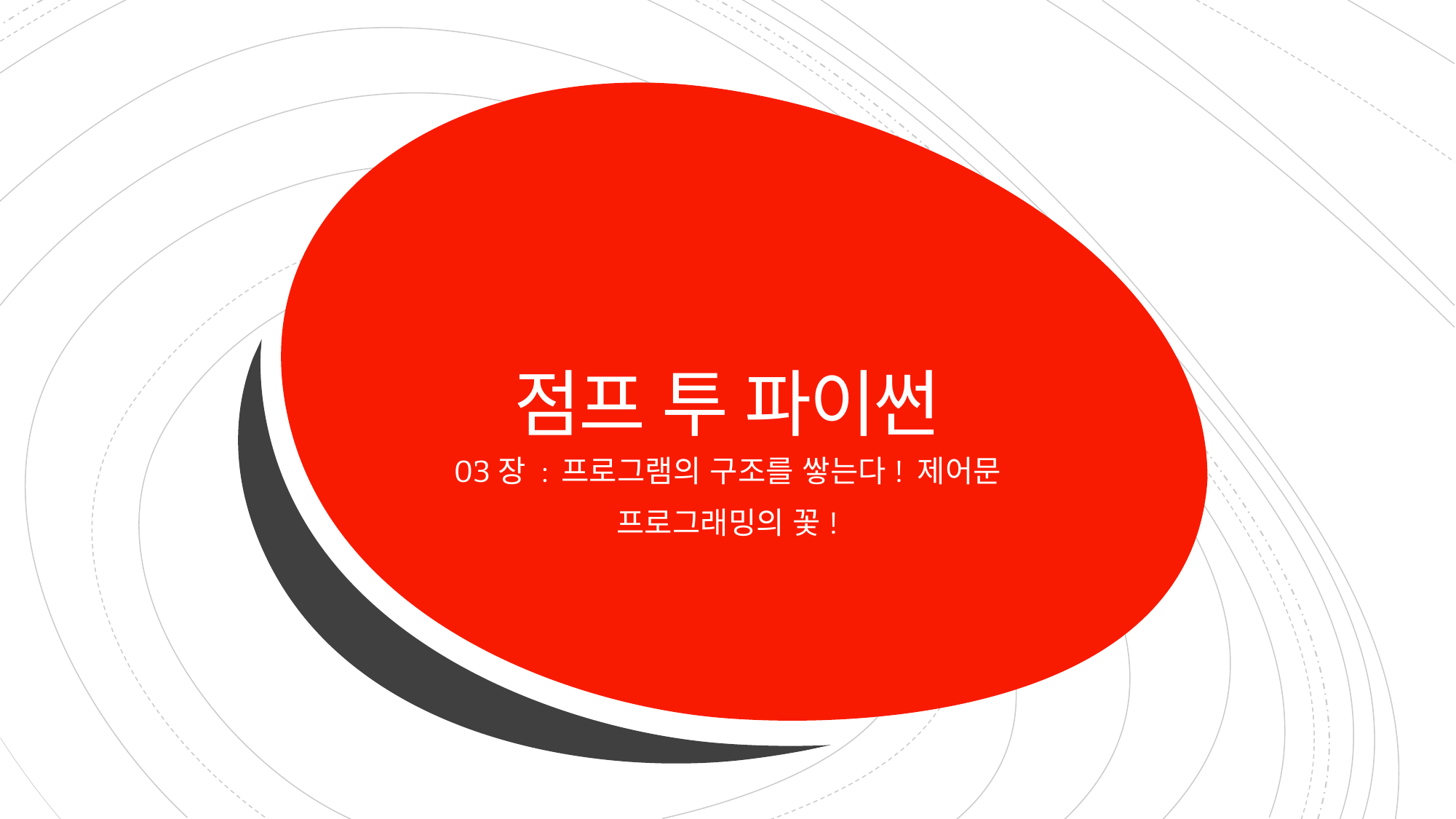

# 점프 투 파이썬

03장 : 프로그램의 구조를 쌓는다! 제어문
프로그래밍의 꽃!